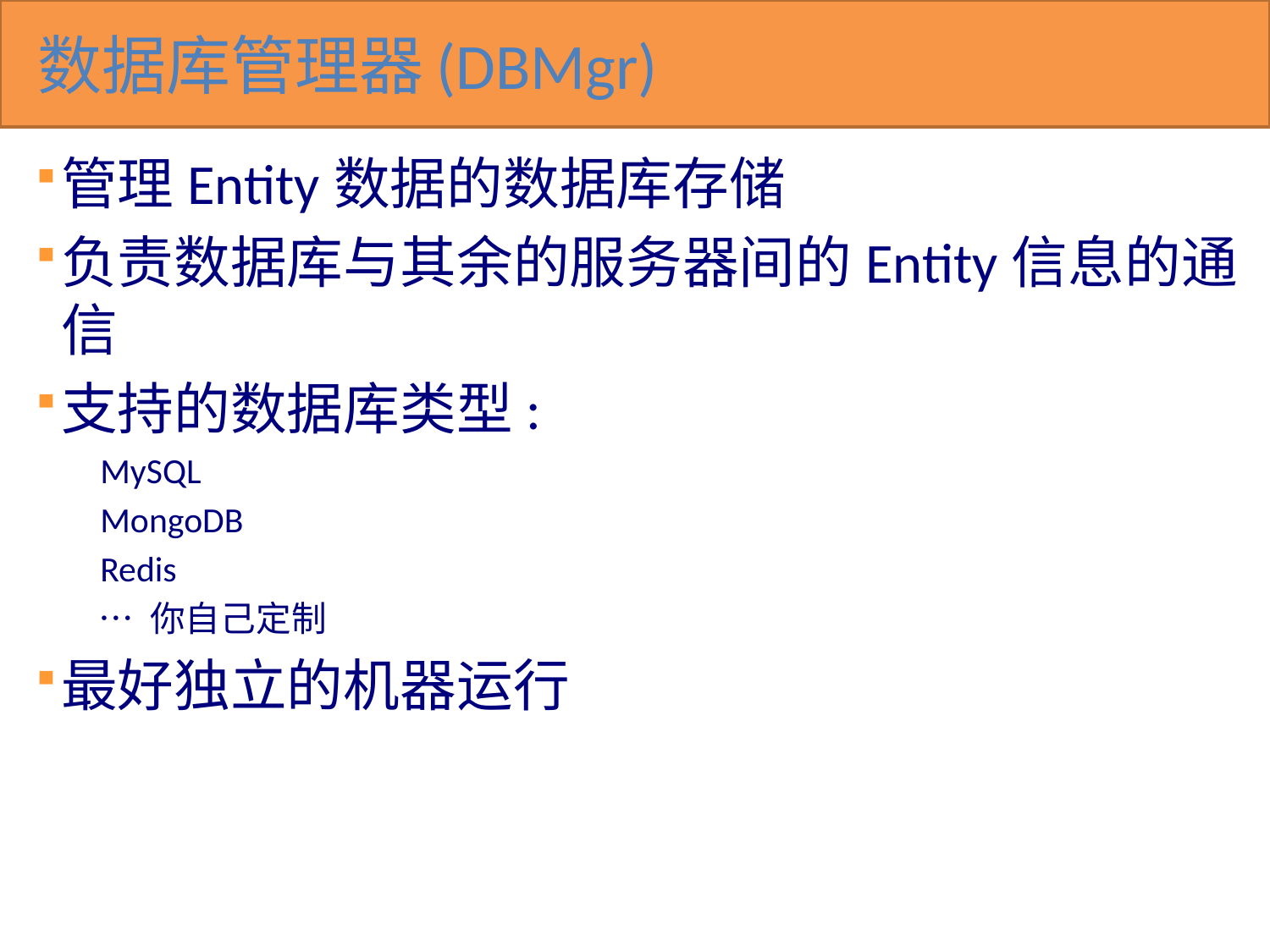

# 数据库管理器(DBMgr)
管理Entity数据的数据库存储
负责数据库与其余的服务器间的Entity信息的通信
支持的数据库类型:
        MySQL
        MongoDB
        Redis
        … 你自己定制
最好独立的机器运行